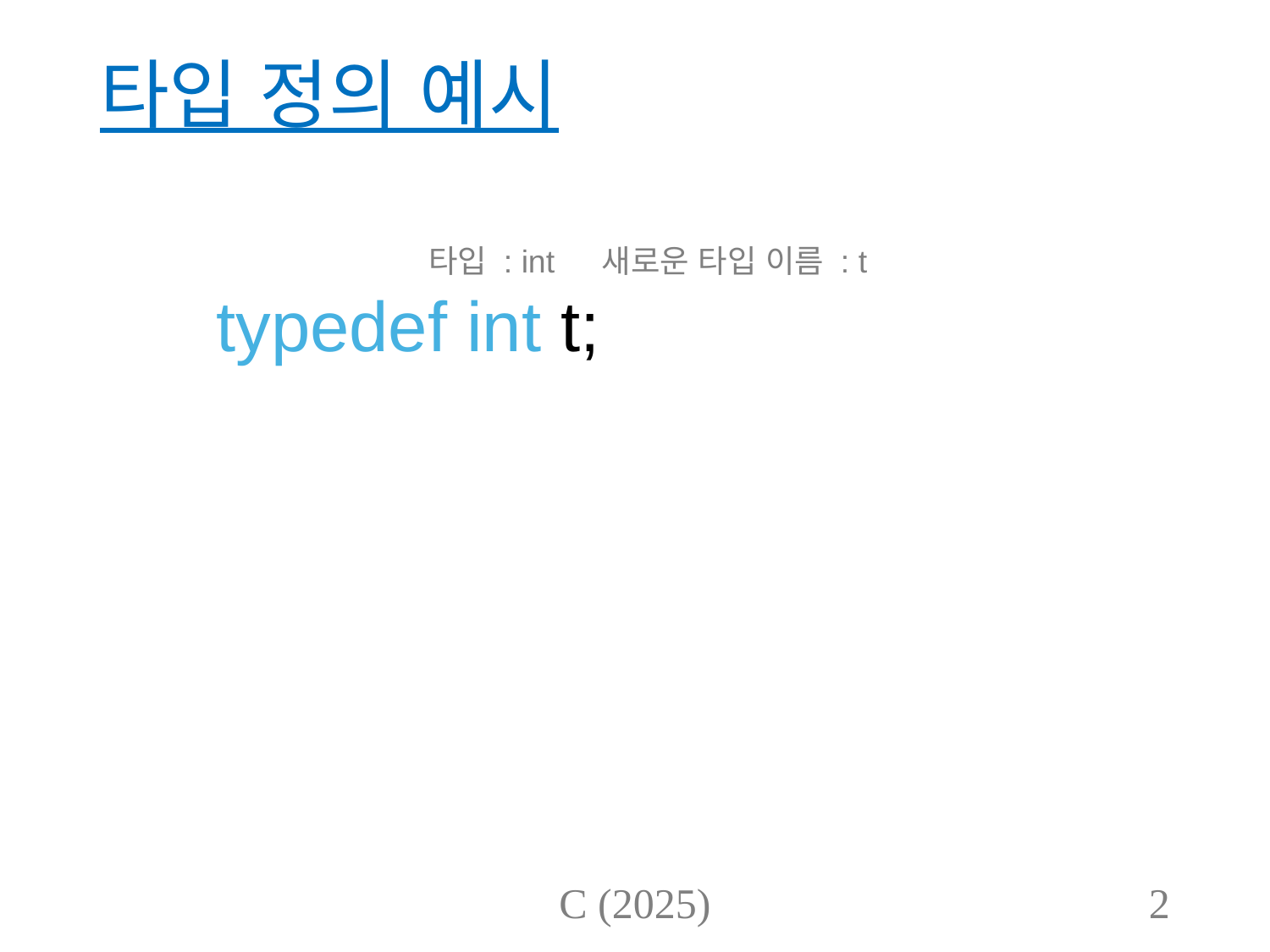

# 타입 정의 예시
새로운 타입 이름 : t
타입 : int
typedef int t;
C (2025)
2